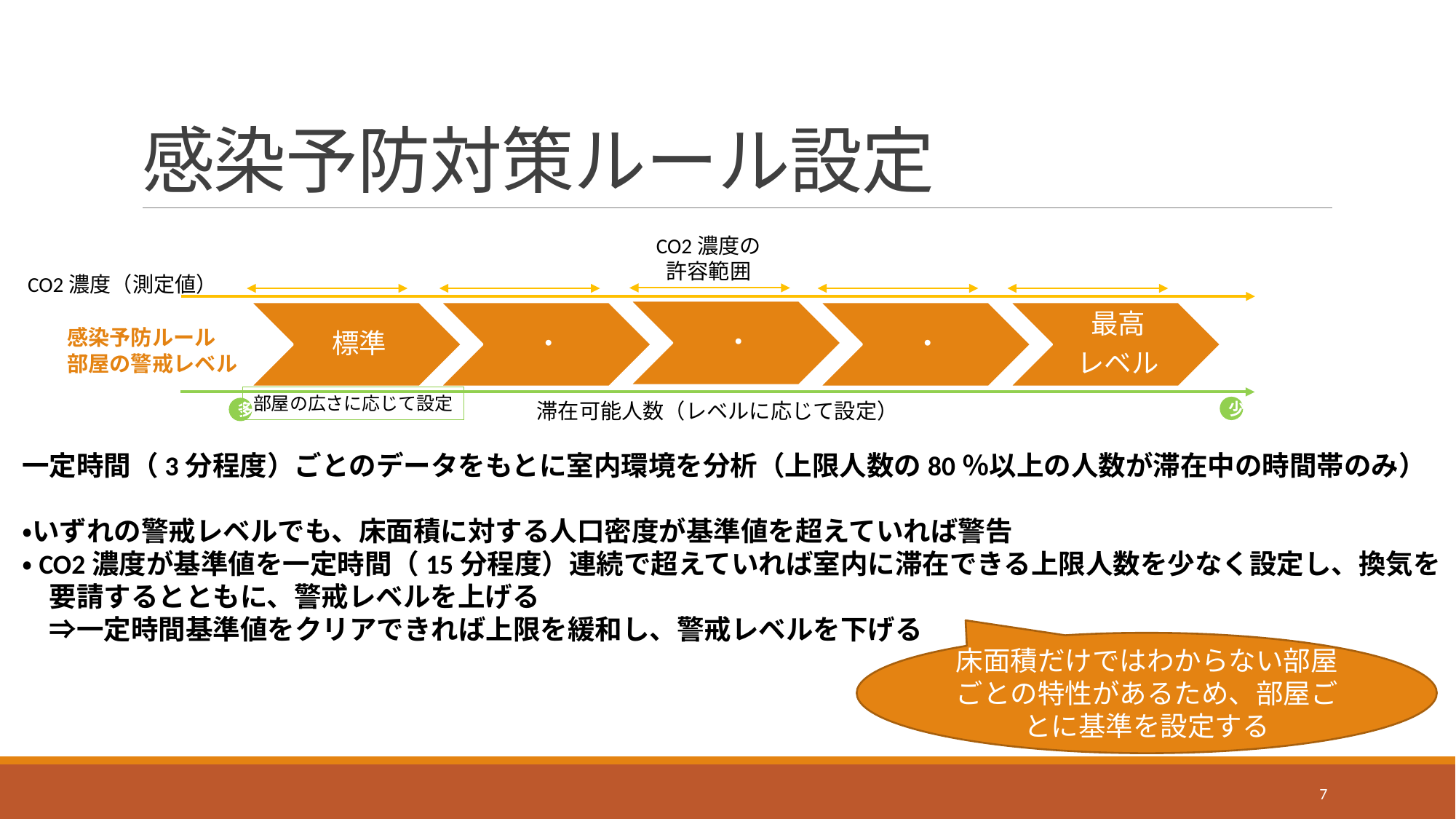

標準
・
・
・
最高
レベル
# 感染予防対策ルール設定
CO2濃度の
許容範囲
CO2濃度（測定値）
感染予防ルール
部屋の警戒レベル
部屋の広さに応じて設定
滞在可能人数（レベルに応じて設定）
少
多
一定時間（3分程度）ごとのデータをもとに室内環境を分析（上限人数の80％以上の人数が滞在中の時間帯のみ）

・いずれの警戒レベルでも、床面積に対する人口密度が基準値を超えていれば警告
・CO2濃度が基準値を一定時間（15分程度）連続で超えていれば室内に滞在できる上限人数を少なく設定し、換気を
　要請するとともに、警戒レベルを上げる
　⇒一定時間基準値をクリアできれば上限を緩和し、警戒レベルを下げる
床面積だけではわからない部屋ごとの特性があるため、部屋ごとに基準を設定する
7